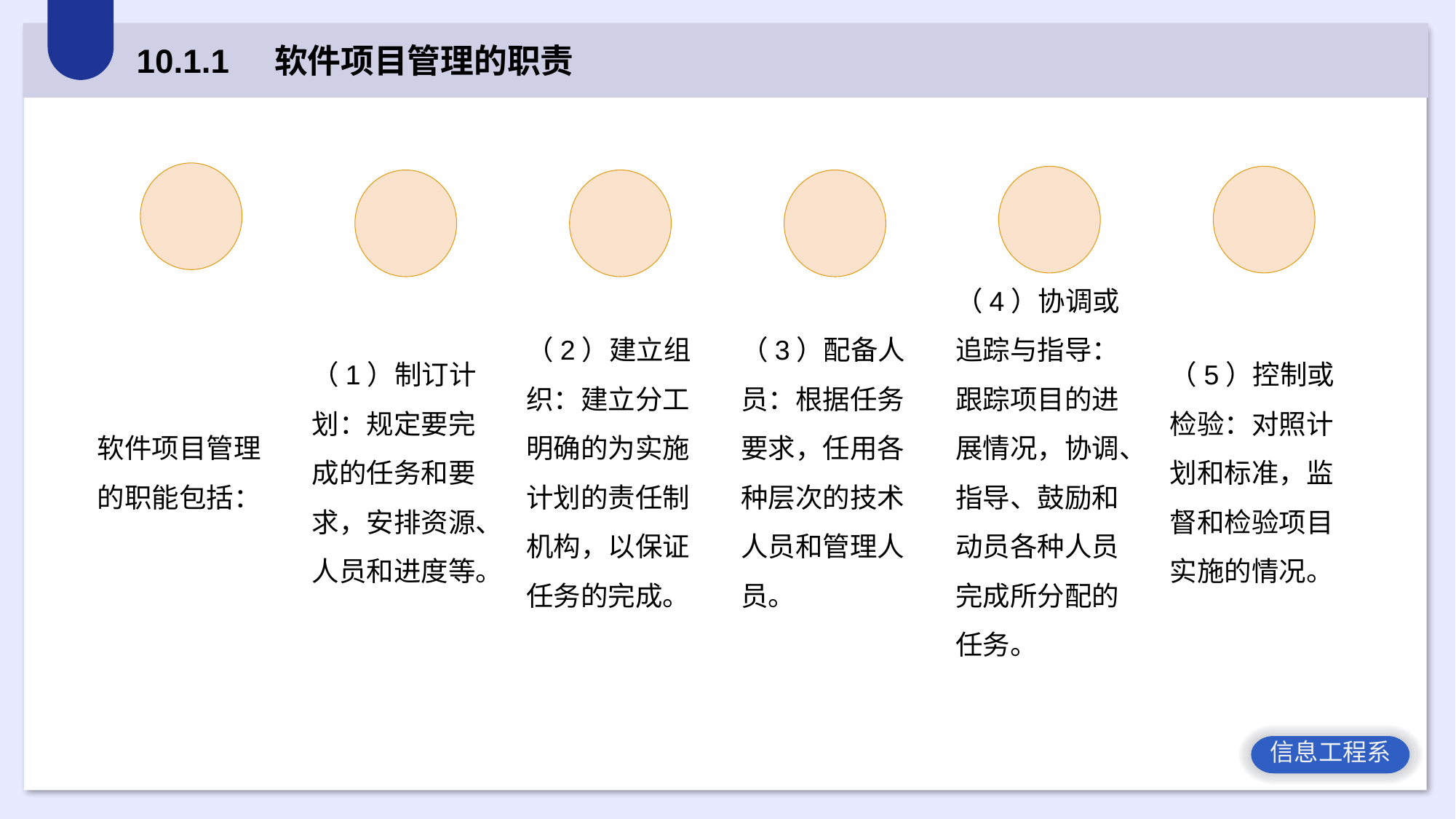

10.1.1    软件项目管理的职责
软件项目管理的职能包括：

（1）制订计划：规定要完成的任务和要求，安排资源、人员和进度等。
（2）建立组织：建立分工明确的为实施计划的责任制机构，以保证任务的完成。
（3）配备人员：根据任务要求，任用各种层次的技术人员和管理人员。
（4）协调或追踪与指导：跟踪项目的进展情况，协调、指导、鼓励和动员各种人员完成所分配的任务。
（5）控制或检验：对照计划和标准，监督和检验项目实施的情况。